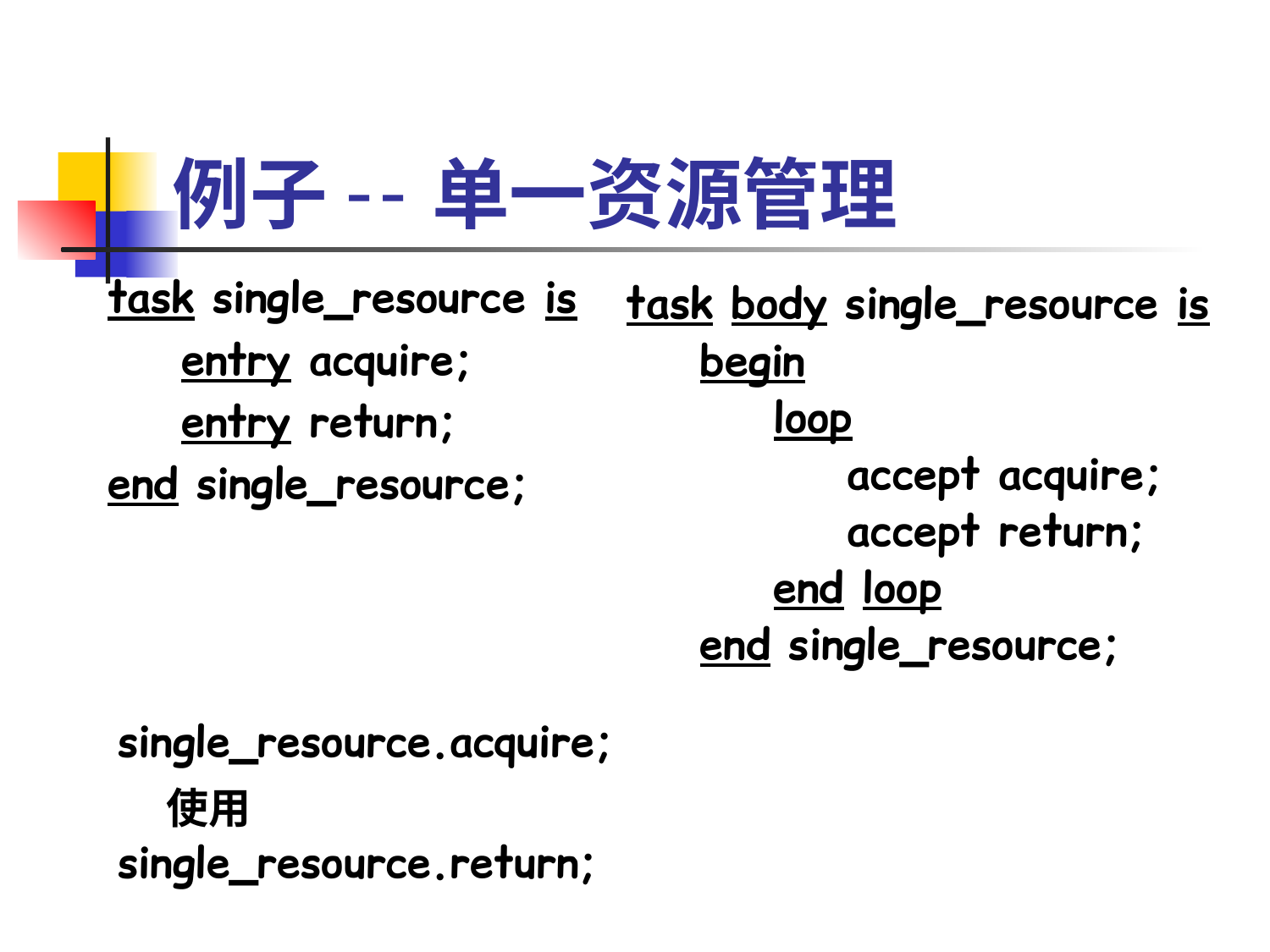

# 例子--单一资源管理
task single_resource is
    entry acquire;
    entry return;
end single_resource;
task body single_resource is
    begin
        loop
            accept acquire;
            accept return;
        end loop
    end single_resource;
single_resource.acquire;
    使用
single_resource.return;